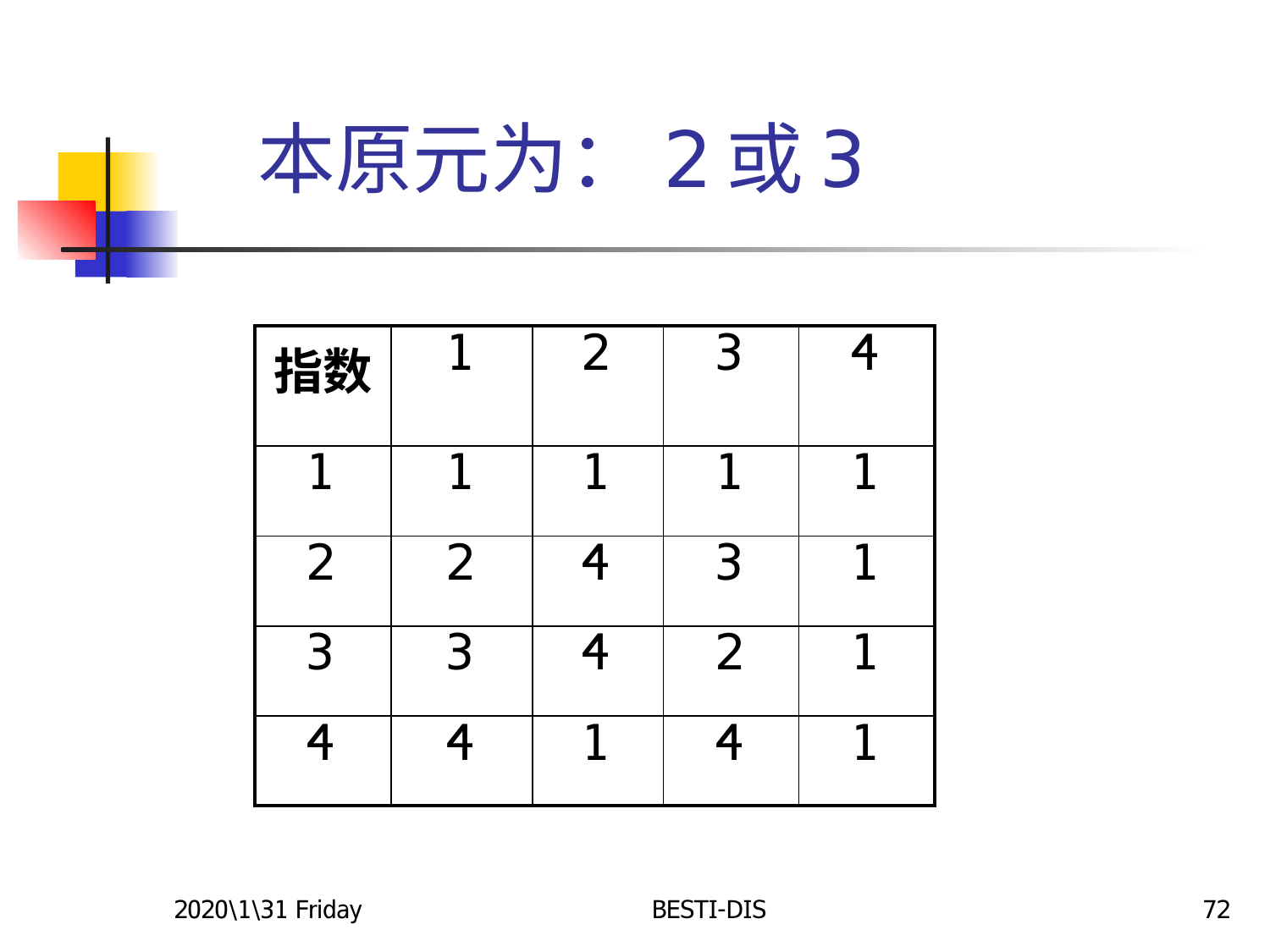

# 本原元为：2或3
| 指数 | 1 | 2 | 3 | 4 |
| --- | --- | --- | --- | --- |
| 1 | 1 | 1 | 1 | 1 |
| 2 | 2 | 4 | 3 | 1 |
| 3 | 3 | 4 | 2 | 1 |
| 4 | 4 | 1 | 4 | 1 |
2020\1\31 Friday
BESTI-DIS
72